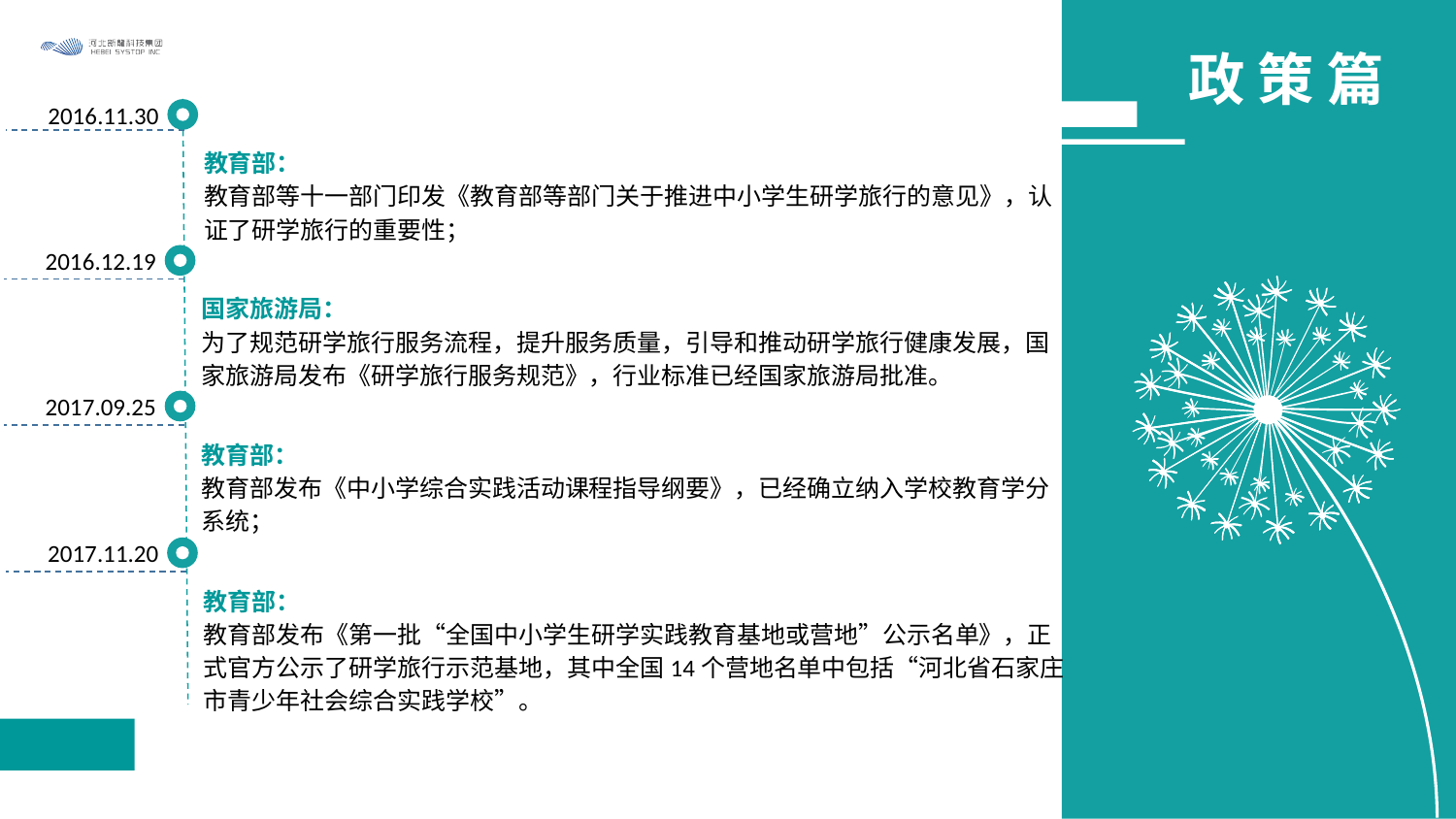

政 策 篇
2016.11.30

教育部：
教育部等十一部门印发《教育部等部门关于推进中小学生研学旅行的意见》，认证了研学旅行的重要性；

2016.12.19

国家旅游局：
为了规范研学旅行服务流程，提升服务质量，引导和推动研学旅行健康发展，国家旅游局发布《研学旅行服务规范》，行业标准已经国家旅游局批准。

2017.09.25

教育部：
教育部发布《中小学综合实践活动课程指导纲要》，已经确立纳入学校教育学分系统；
2017.11.20

教育部：
教育部发布《第一批“全国中小学生研学实践教育基地或营地”公示名单》，正式官方公示了研学旅行示范基地，其中全国14个营地名单中包括“河北省石家庄市青少年社会综合实践学校”。